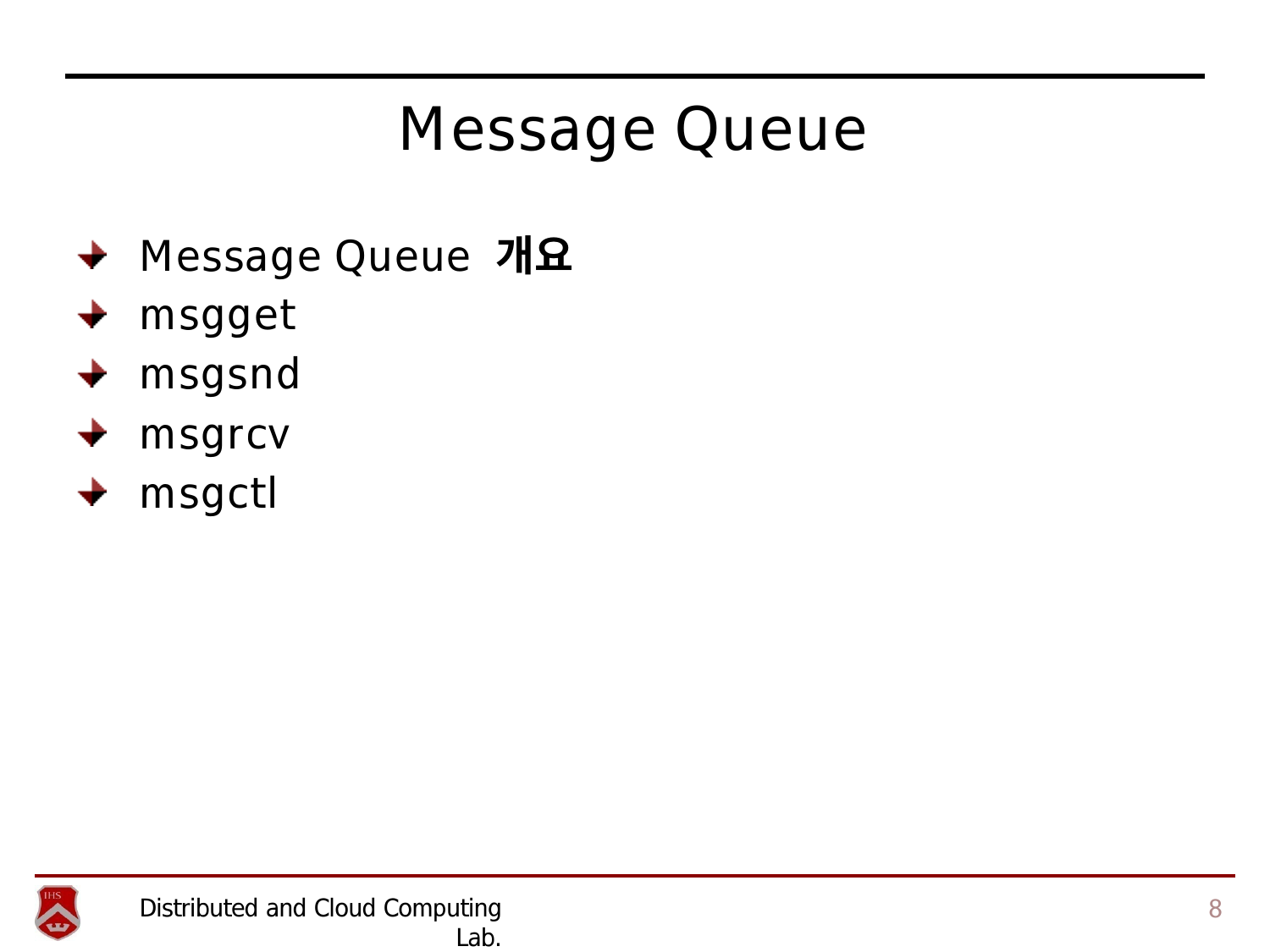

# Message Queue
Message Queue 개요
msgget
msgsnd
msgrcv
msgctl
8